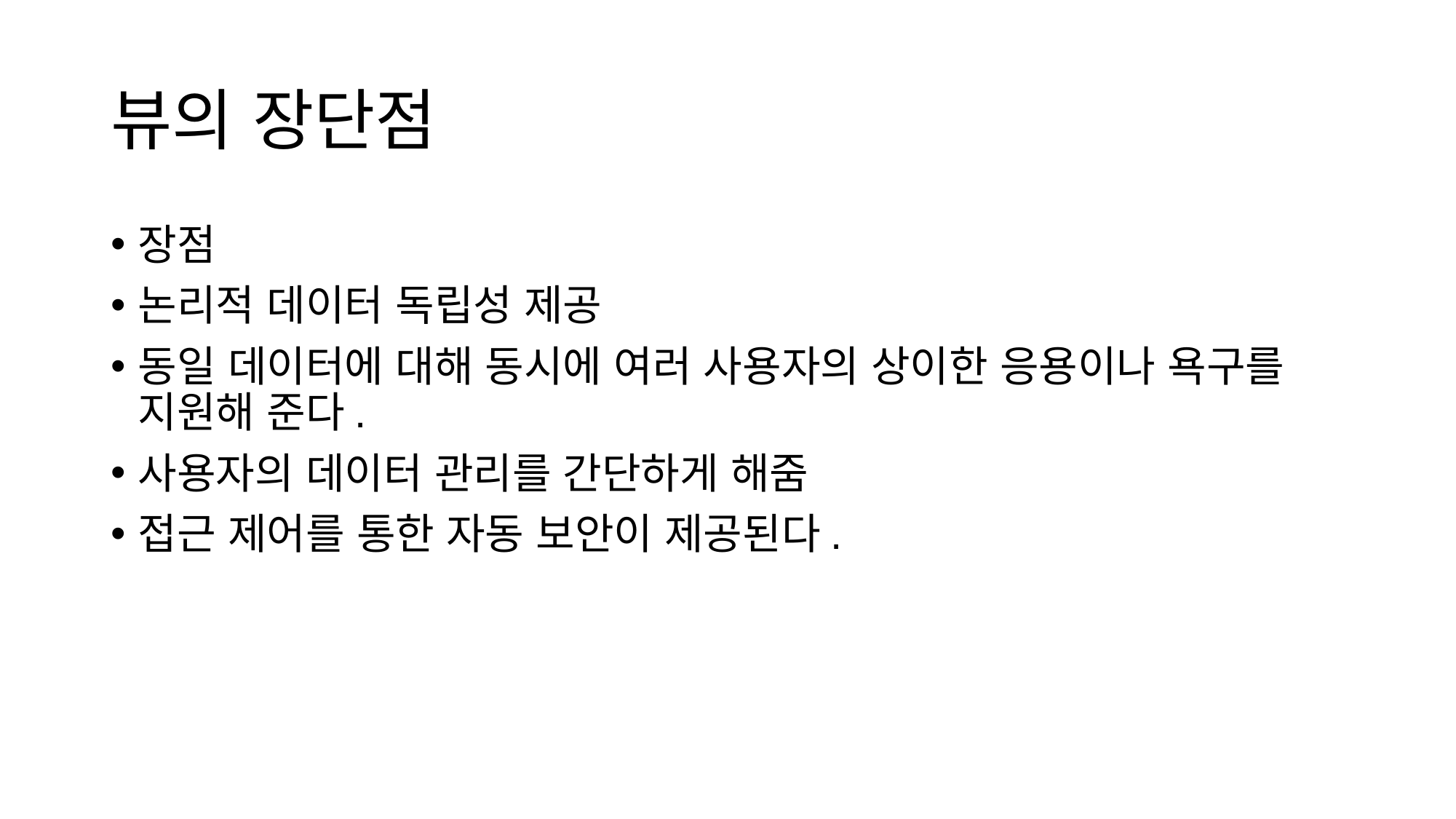

# 뷰의 장단점
장점
논리적 데이터 독립성 제공
동일 데이터에 대해 동시에 여러 사용자의 상이한 응용이나 욕구를 지원해 준다.
사용자의 데이터 관리를 간단하게 해줌
접근 제어를 통한 자동 보안이 제공된다.